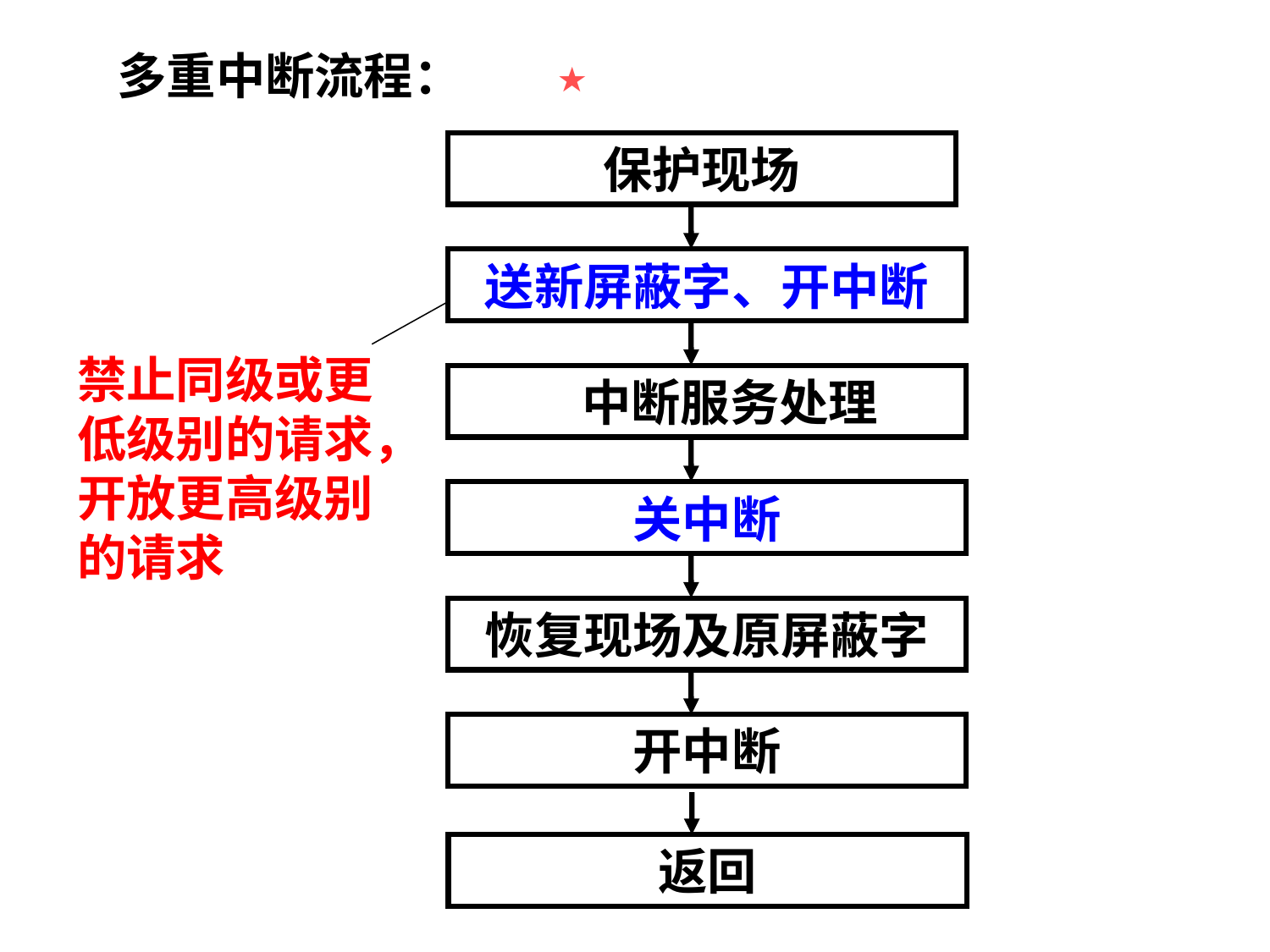

★
多重中断流程：
保护现场

送新屏蔽字、开中断

禁止同级或更低级别的请求，开放更高级别的请求
   中断服务处理

关中断

恢复现场及原屏蔽字

开中断

返回